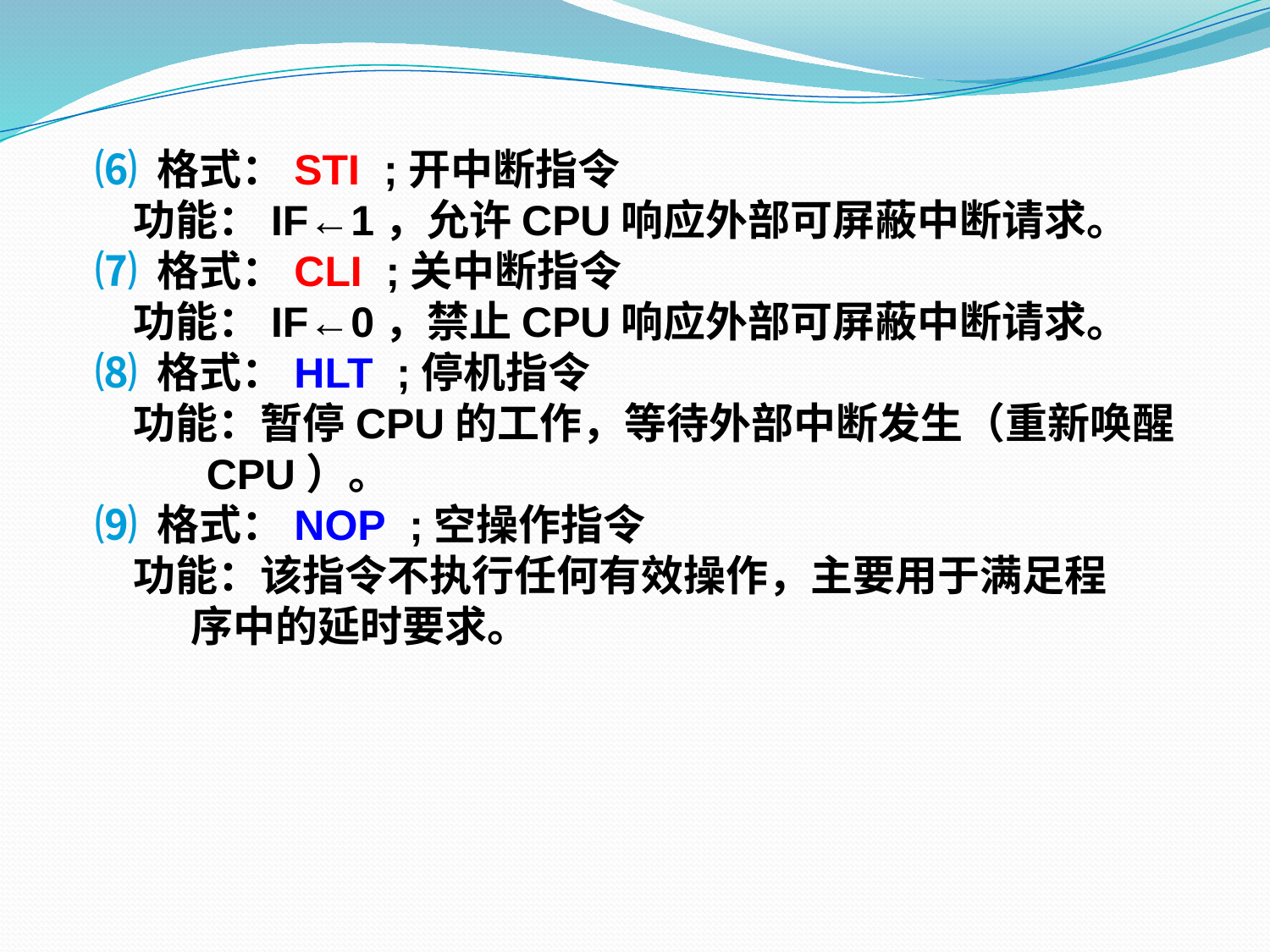

⑹ 格式：STI  ;开中断指令
     功能：IF←1，允许CPU响应外部可屏蔽中断请求。
  ⑺ 格式：CLI  ;关中断指令
     功能：IF←0，禁止CPU响应外部可屏蔽中断请求。
  ⑻ 格式：HLT  ;停机指令
     功能：暂停CPU的工作，等待外部中断发生（重新唤醒
           CPU）。
  ⑼ 格式：NOP  ;空操作指令
     功能：该指令不执行任何有效操作，主要用于满足程
           序中的延时要求。